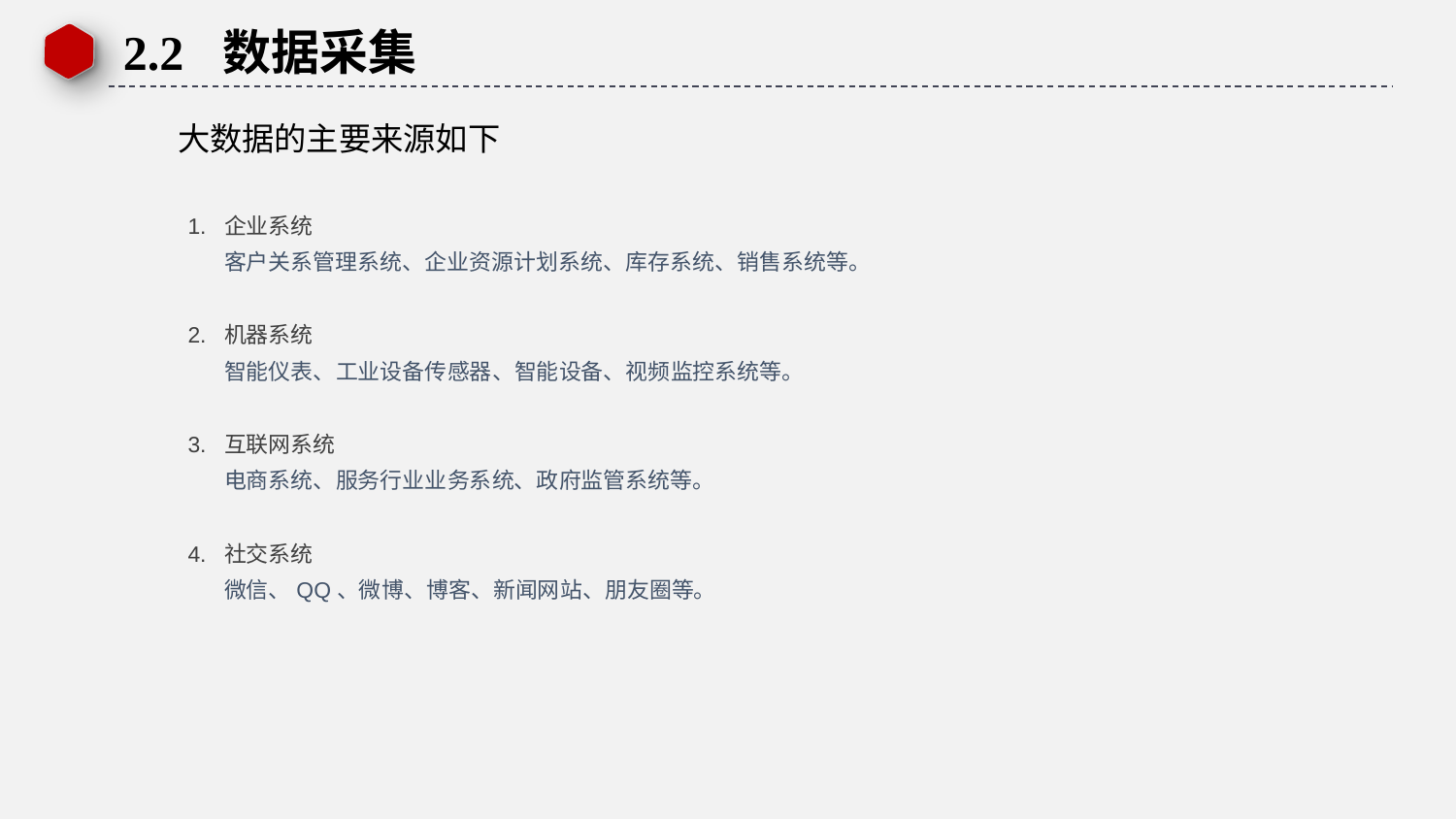

2.2  数据采集
        大数据的主要来源如下
企业系统
	客户关系管理系统、企业资源计划系统、库存系统、销售系统等。

机器系统
	智能仪表、工业设备传感器、智能设备、视频监控系统等。

互联网系统
	电商系统、服务行业业务系统、政府监管系统等。

社交系统
	微信、QQ、微博、博客、新闻网站、朋友圈等。